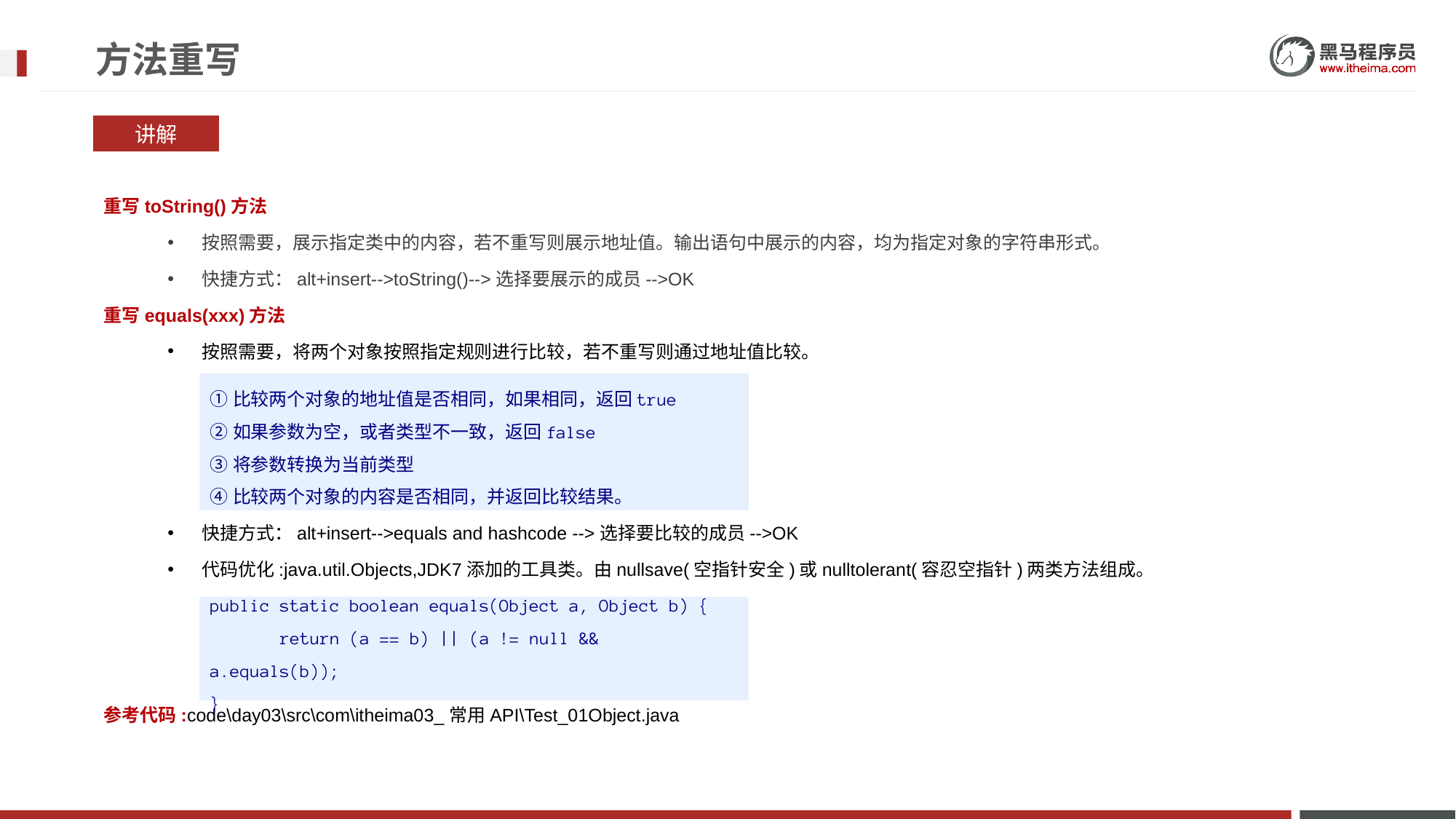

# 方法重写
讲解
重写toString()方法
按照需要，展示指定类中的内容，若不重写则展示地址值。输出语句中展示的内容，均为指定对象的字符串形式。
快捷方式：alt+insert-->toString()-->选择要展示的成员-->OK
重写equals(xxx)方法
按照需要，将两个对象按照指定规则进行比较，若不重写则通过地址值比较。

快捷方式：alt+insert-->equals and hashcode -->选择要比较的成员-->OK
代码优化:java.util.Objects,JDK7添加的工具类。由nullsave(空指针安全)或nulltolerant(容忍空指针)两类方法组成。

参考代码:code\day03\src\com\itheima03_常用API\Test_01Object.java
①比较两个对象的地址值是否相同，如果相同，返回true
②如果参数为空，或者类型不一致，返回false
③将参数转换为当前类型
④比较两个对象的内容是否相同，并返回比较结果。
public static boolean equals(Object a, Object b) {
       return (a == b) || (a != null && a.equals(b));
}